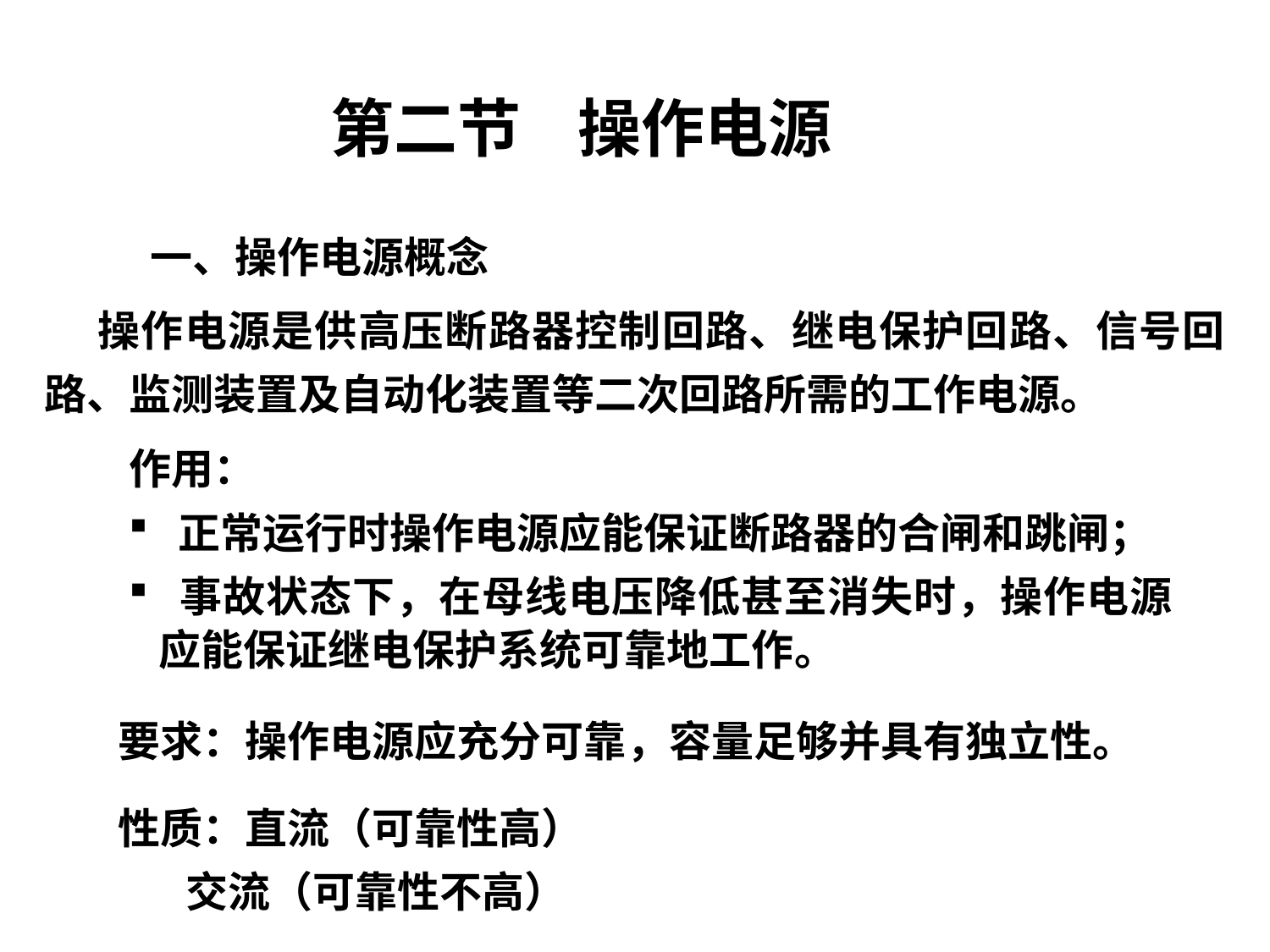

# 第二节    操作电源
一、操作电源概念
    操作电源是供高压断路器控制回路、继电保护回路、信号回路、监测装置及自动化装置等二次回路所需的工作电源。
作用：
 正常运行时操作电源应能保证断路器的合闸和跳闸；
 事故状态下，在母线电压降低甚至消失时，操作电源应能保证继电保护系统可靠地工作。
要求：操作电源应充分可靠，容量足够并具有独立性。
性质：直流（可靠性高）
      交流（可靠性不高）